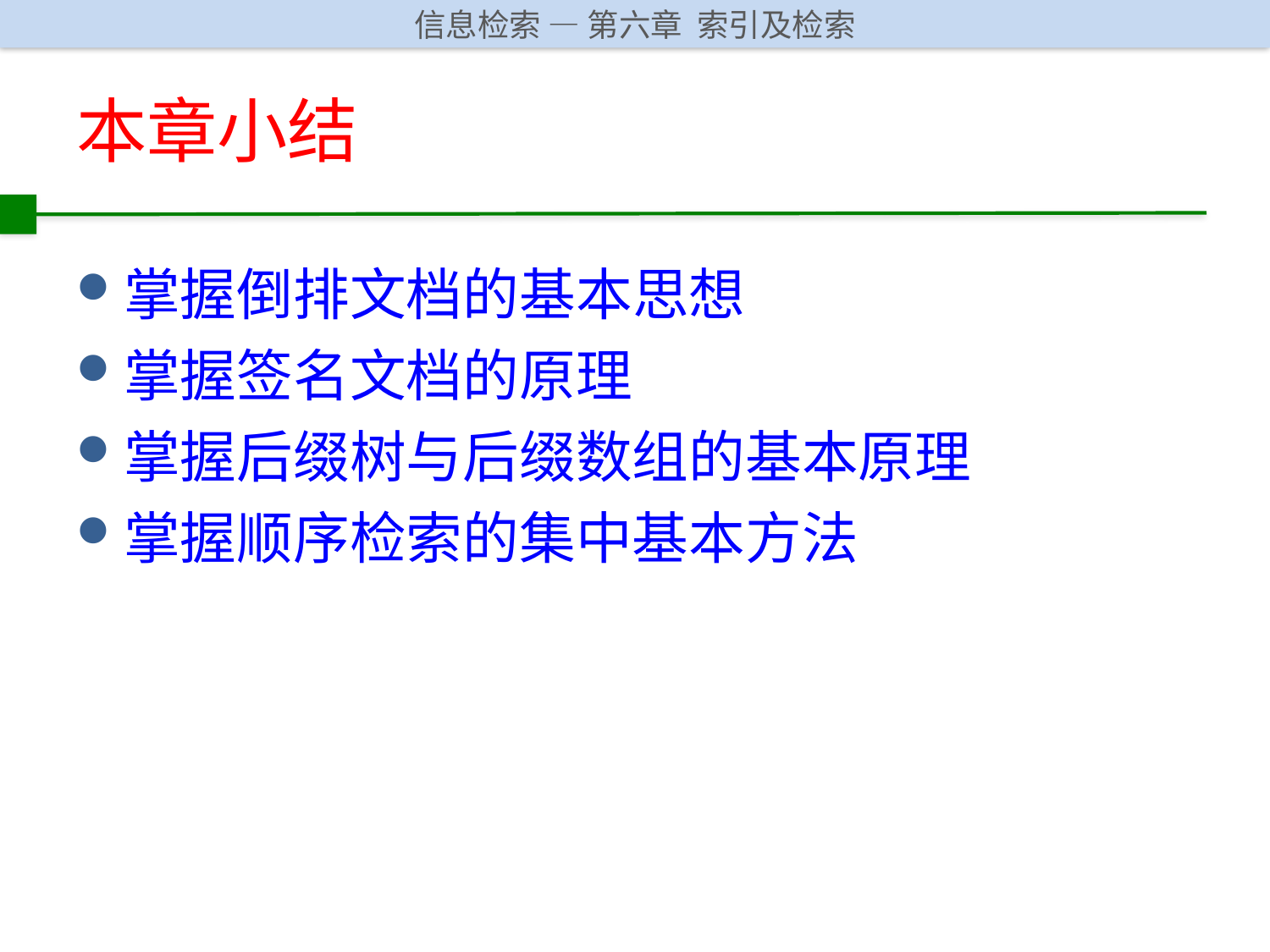

# 本章小结
掌握倒排文档的基本思想
掌握签名文档的原理
掌握后缀树与后缀数组的基本原理
掌握顺序检索的集中基本方法